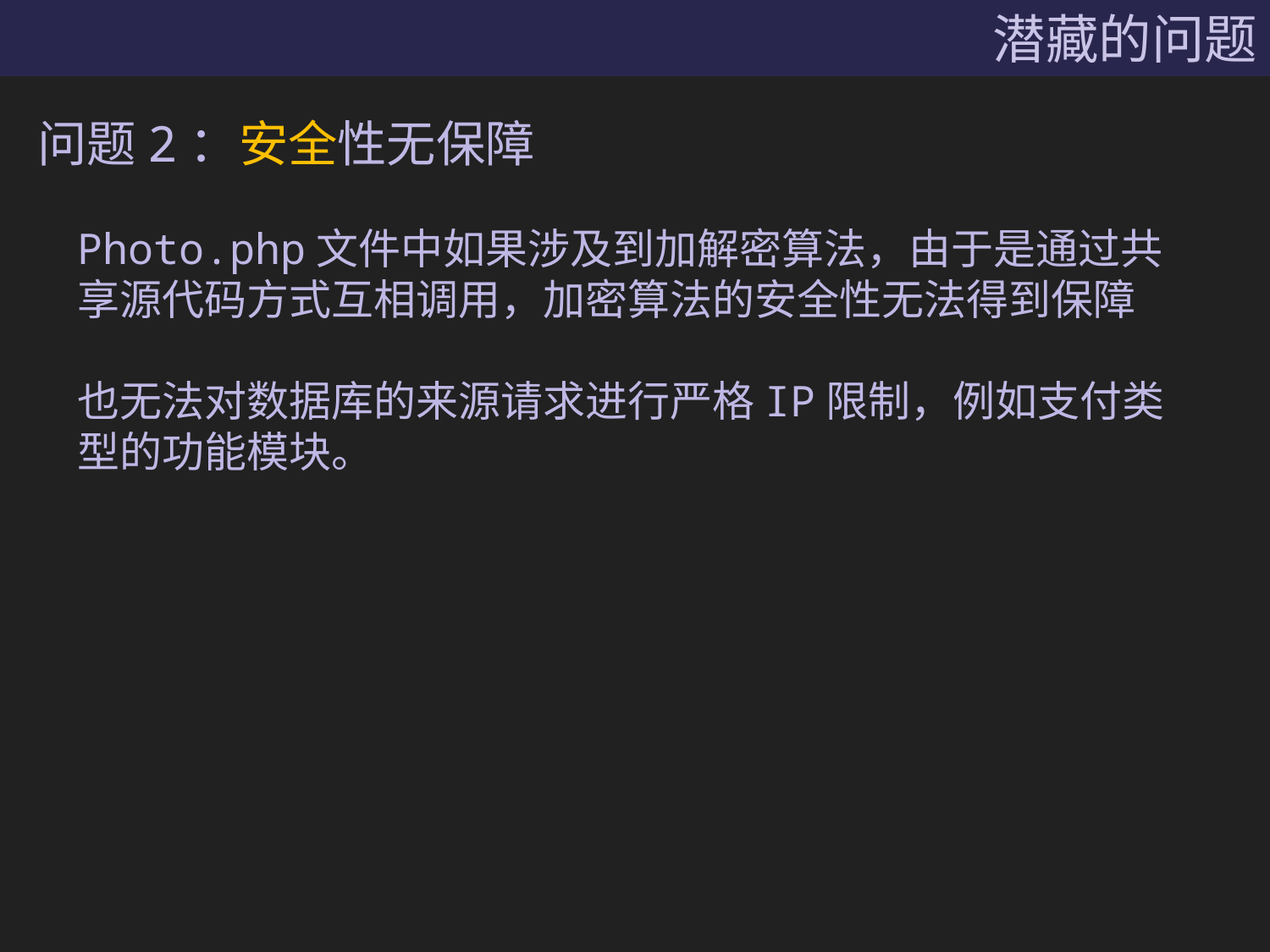

# 潜藏的问题
问题2：安全性无保障

Photo.php文件中如果涉及到加解密算法，由于是通过共享源代码方式互相调用，加密算法的安全性无法得到保障

也无法对数据库的来源请求进行严格IP限制，例如支付类型的功能模块。